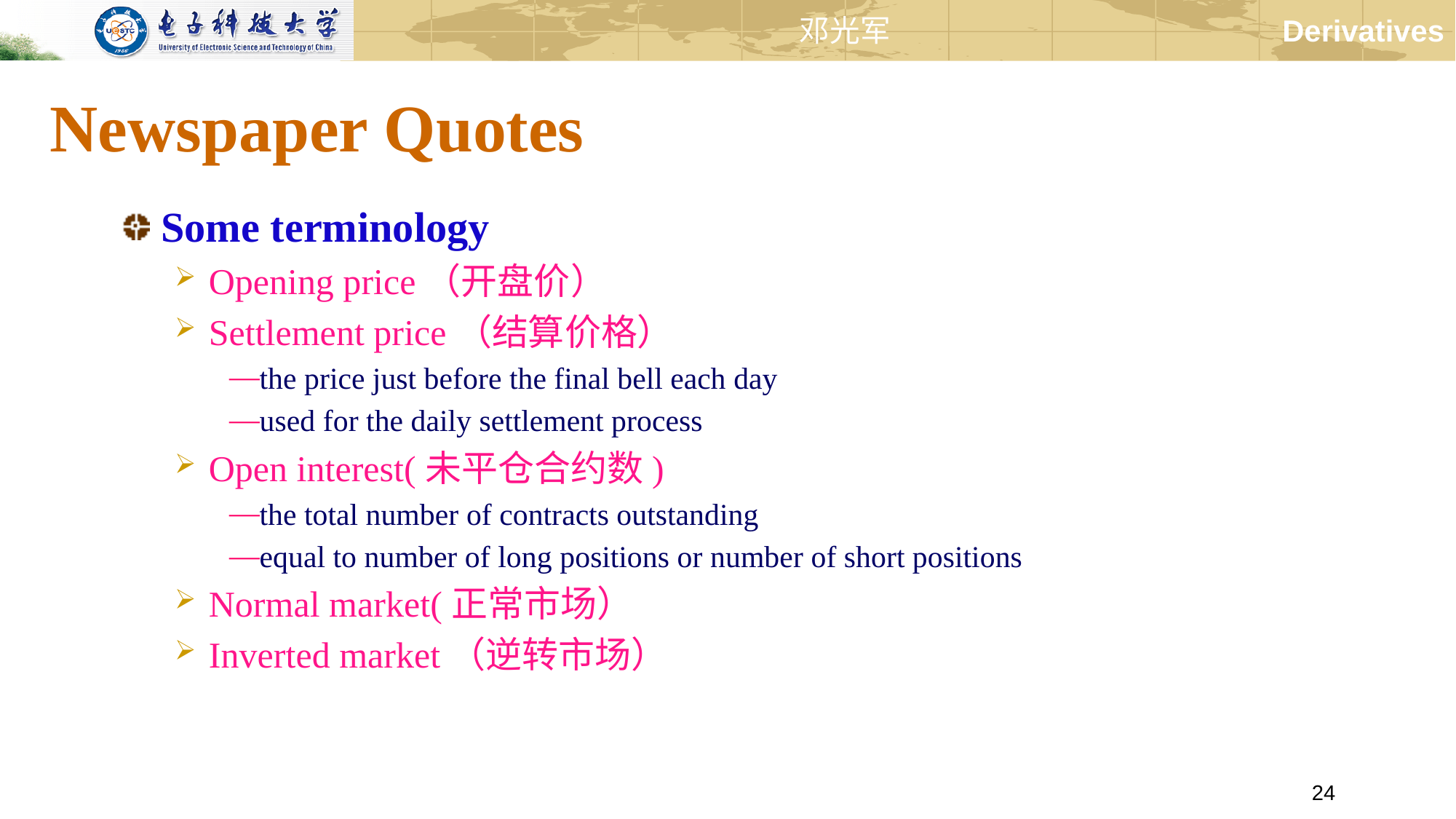

# Newspaper Quotes
Some terminology
Opening price（开盘价）
Settlement price（结算价格）
the price just before the final bell each day
used for the daily settlement process
Open interest(未平仓合约数)
the total number of contracts outstanding
equal to number of long positions or number of short positions
Normal market(正常市场）
Inverted market（逆转市场）